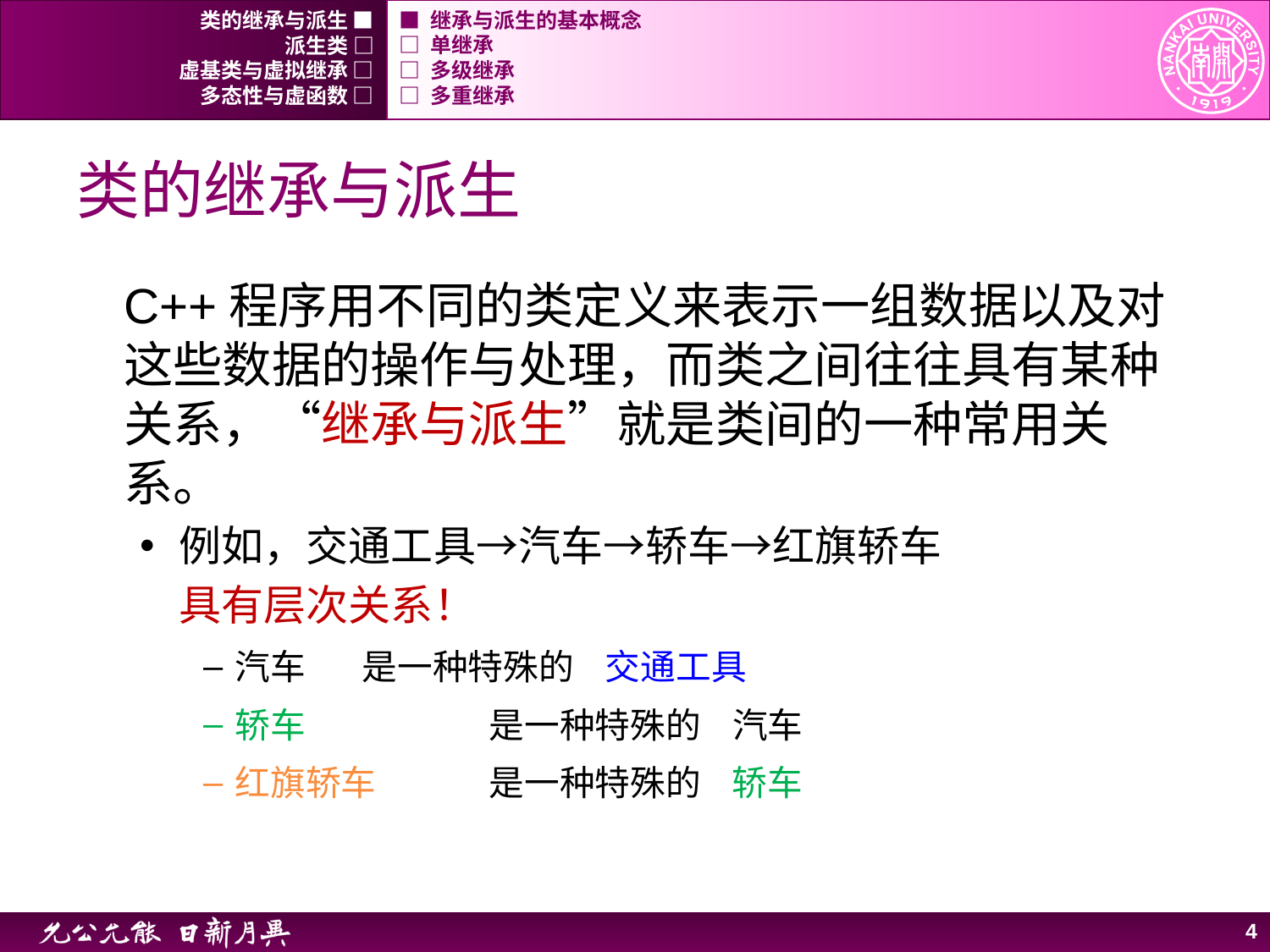

类的继承与派生 ■
■ 继承与派生的基本概念
派生类 □
□ 单继承
虚基类与虚拟继承 □
□ 多级继承
多态性与虚函数 □
□ 多重继承
# 类的继承与派生
C++程序用不同的类定义来表示一组数据以及对这些数据的操作与处理，而类之间往往具有某种关系，“继承与派生”就是类间的一种常用关系。
例如，交通工具→汽车→轿车→红旗轿车
	具有层次关系！
汽车 	是一种特殊的    交通工具
轿车		是一种特殊的    汽车
红旗轿车	是一种特殊的    轿车

4